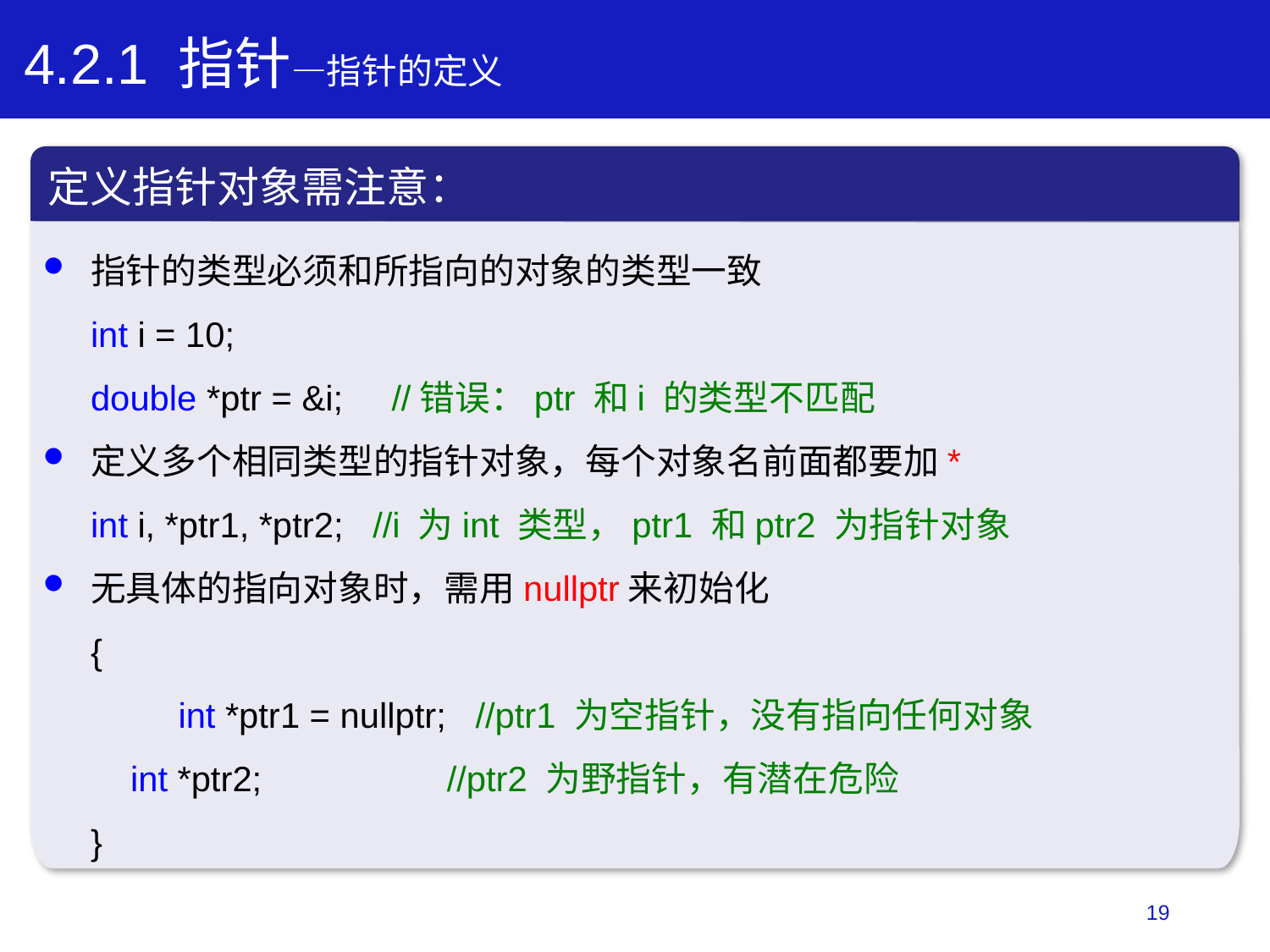

4.2.1 指针—指针的定义
定义指针对象需注意：
指针的类型必须和所指向的对象的类型一致
int i = 10;
double *ptr = &i;     //错误：ptr 和i 的类型不匹配
定义多个相同类型的指针对象，每个对象名前面都要加*
int i, *ptr1, *ptr2;   //i 为int 类型，ptr1 和ptr2 为指针对象
无具体的指向对象时，需用nullptr来初始化
{
         int *ptr1 = nullptr;   //ptr1 为空指针，没有指向任何对象
    int *ptr2;                   //ptr2 为野指针，有潜在危险
}
学习目标
19